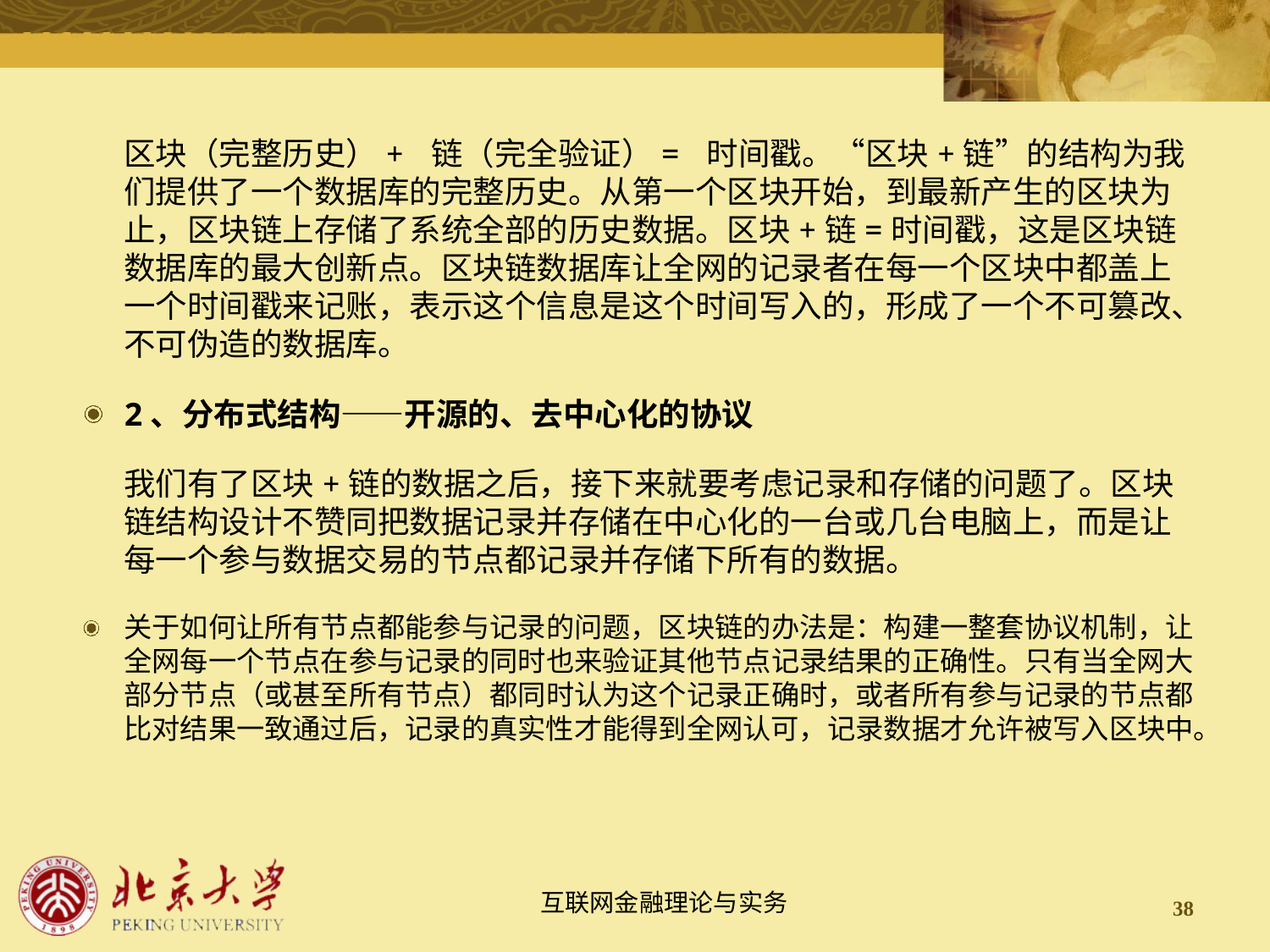

区块（完整历史）+ 链（完全验证）= 时间戳。“区块+链”的结构为我们提供了一个数据库的完整历史。从第一个区块开始，到最新产生的区块为止，区块链上存储了系统全部的历史数据。区块+链=时间戳，这是区块链数据库的最大创新点。区块链数据库让全网的记录者在每一个区块中都盖上一个时间戳来记账，表示这个信息是这个时间写入的，形成了一个不可篡改、不可伪造的数据库。
2、分布式结构——开源的、去中心化的协议
我们有了区块+链的数据之后，接下来就要考虑记录和存储的问题了。区块链结构设计不赞同把数据记录并存储在中心化的一台或几台电脑上，而是让每一个参与数据交易的节点都记录并存储下所有的数据。
关于如何让所有节点都能参与记录的问题，区块链的办法是：构建一整套协议机制，让全网每一个节点在参与记录的同时也来验证其他节点记录结果的正确性。只有当全网大部分节点（或甚至所有节点）都同时认为这个记录正确时，或者所有参与记录的节点都比对结果一致通过后，记录的真实性才能得到全网认可，记录数据才允许被写入区块中。
38